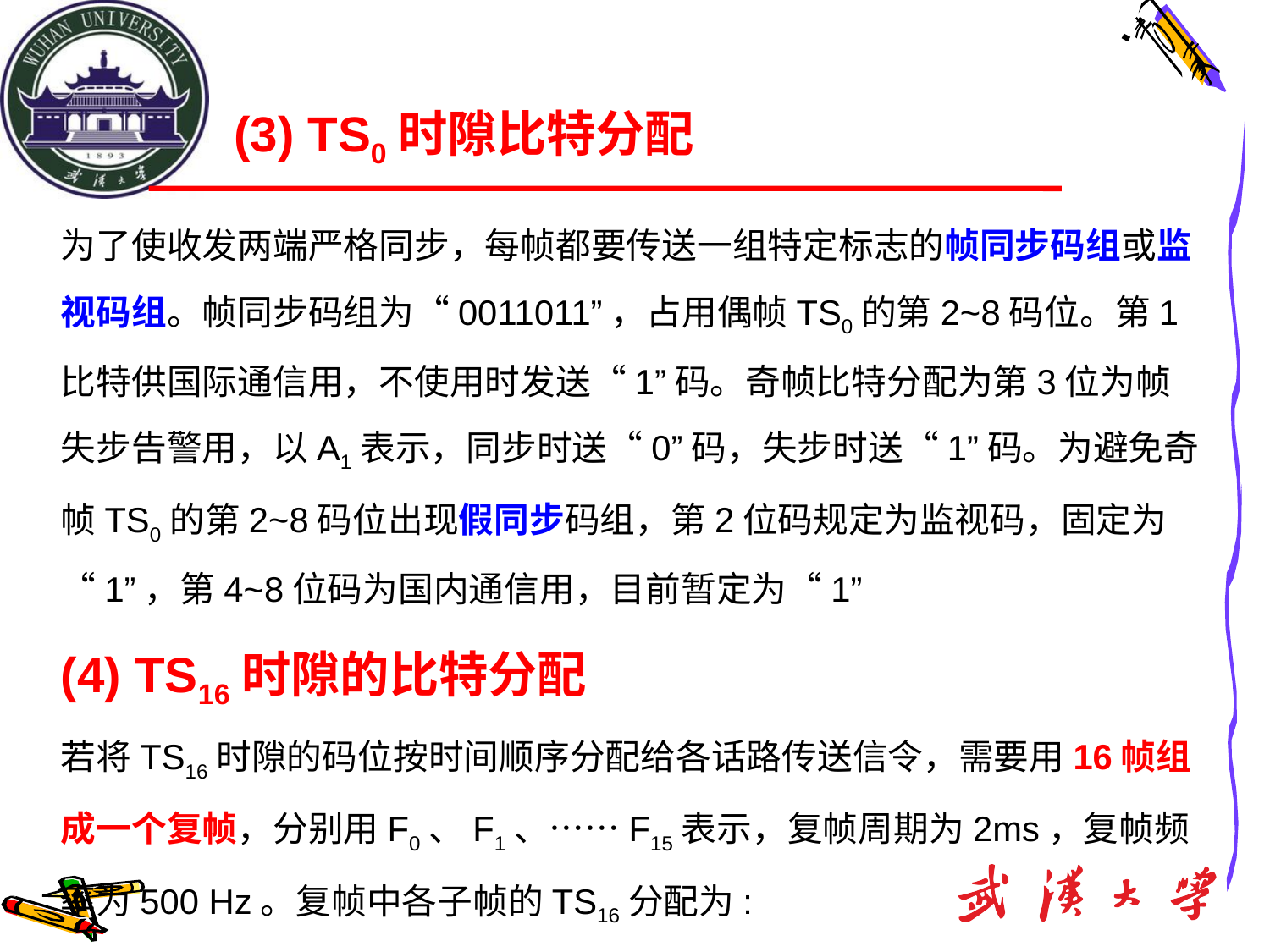

(3) TS0时隙比特分配
为了使收发两端严格同步，每帧都要传送一组特定标志的帧同步码组或监视码组。帧同步码组为“0011011”，占用偶帧TS0的第2~8码位。第1比特供国际通信用，不使用时发送“1”码。奇帧比特分配为第3位为帧失步告警用，以A1表示，同步时送“0”码，失步时送“1”码。为避免奇帧TS0的第2~8码位出现假同步码组，第2位码规定为监视码，固定为“1”，第4~8位码为国内通信用，目前暂定为“1”
(4) TS16时隙的比特分配
若将TS16时隙的码位按时间顺序分配给各话路传送信令，需要用16帧组成一个复帧，分别用F0、F1、……F15表示，复帧周期为2ms，复帧频率为500 Hz。复帧中各子帧的TS16分配为: